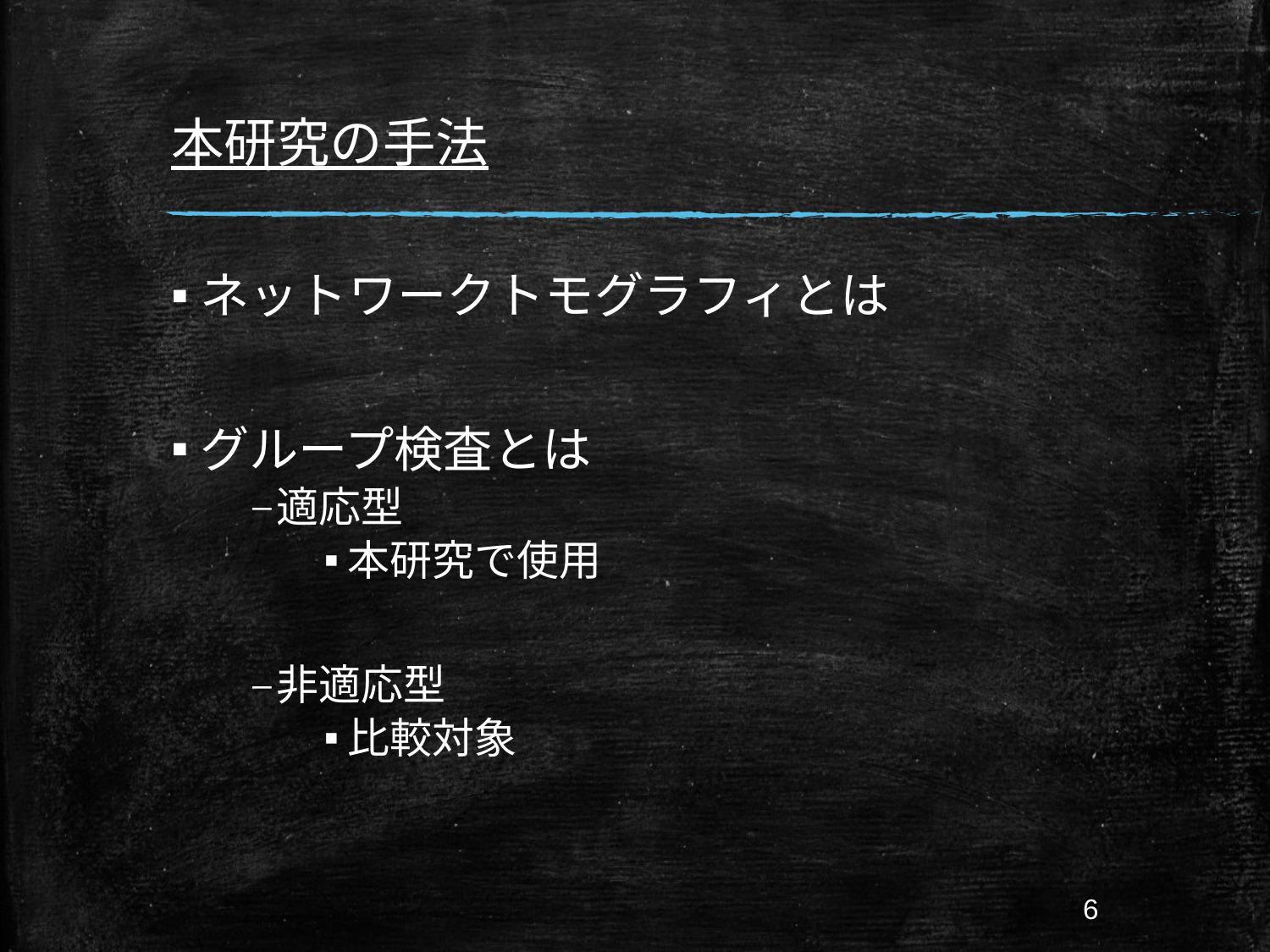

# 本研究の手法
ネットワークトモグラフィとは

グループ検査とは
適応型
本研究で使用

非適応型
比較対象
6